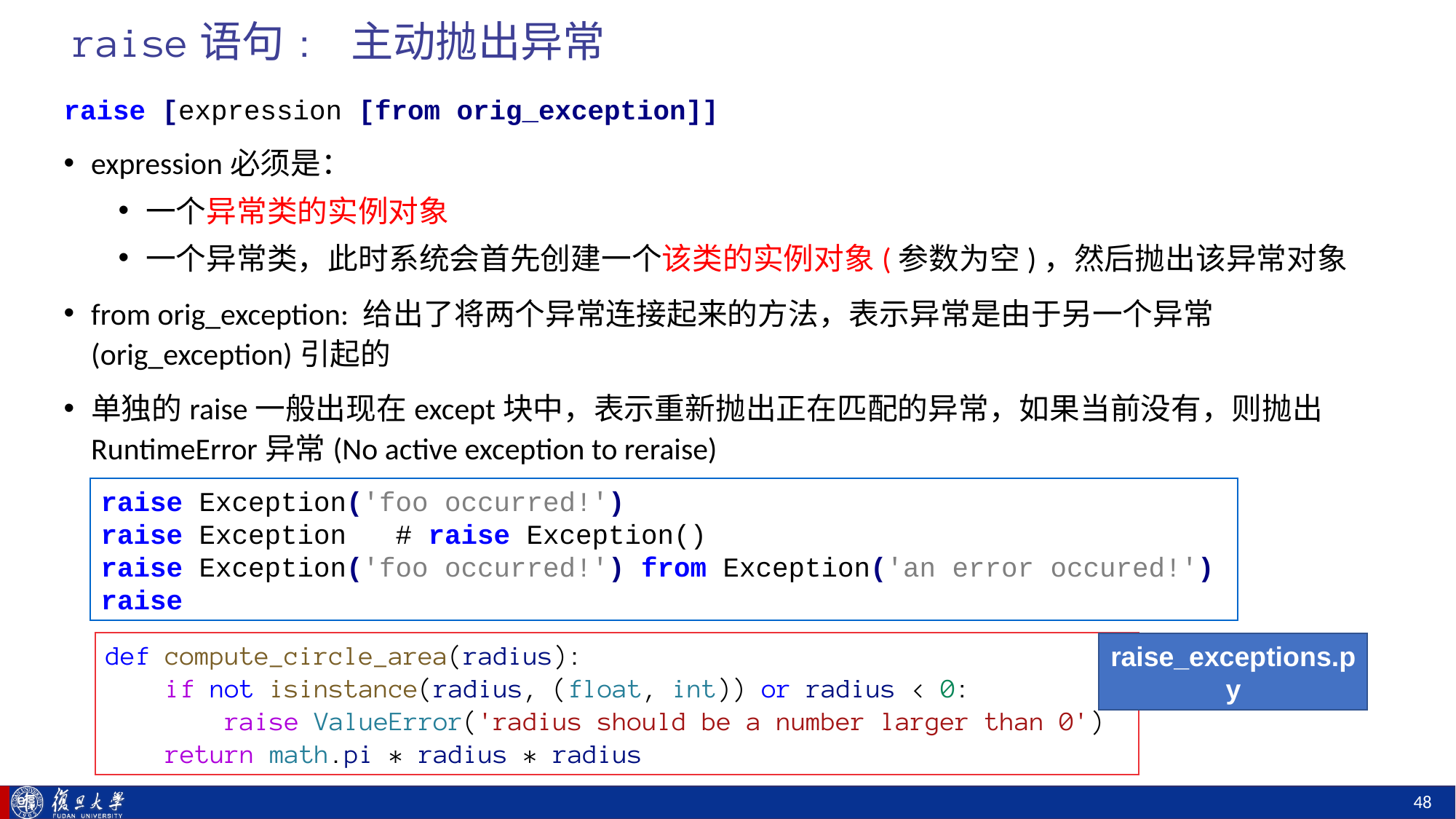

# raise语句: 主动抛出异常
raise [expression [from orig_exception]]
expression必须是：
一个异常类的实例对象
一个异常类，此时系统会首先创建一个该类的实例对象(参数为空)，然后抛出该异常对象
from orig_exception: 给出了将两个异常连接起来的方法，表示异常是由于另一个异常(orig_exception)引起的
单独的raise一般出现在except块中，表示重新抛出正在匹配的异常，如果当前没有，则抛出RuntimeError异常(No active exception to reraise)

raise Exception('foo occurred!')
raise Exception   # raise Exception()
raise Exception('foo occurred!') from Exception('an error occured!')
raise
def compute_circle_area(radius):
    if not isinstance(radius, (float, int)) or radius < 0:
        raise ValueError('radius should be a number larger than 0')
    return math.pi * radius * radius
raise_exceptions.py